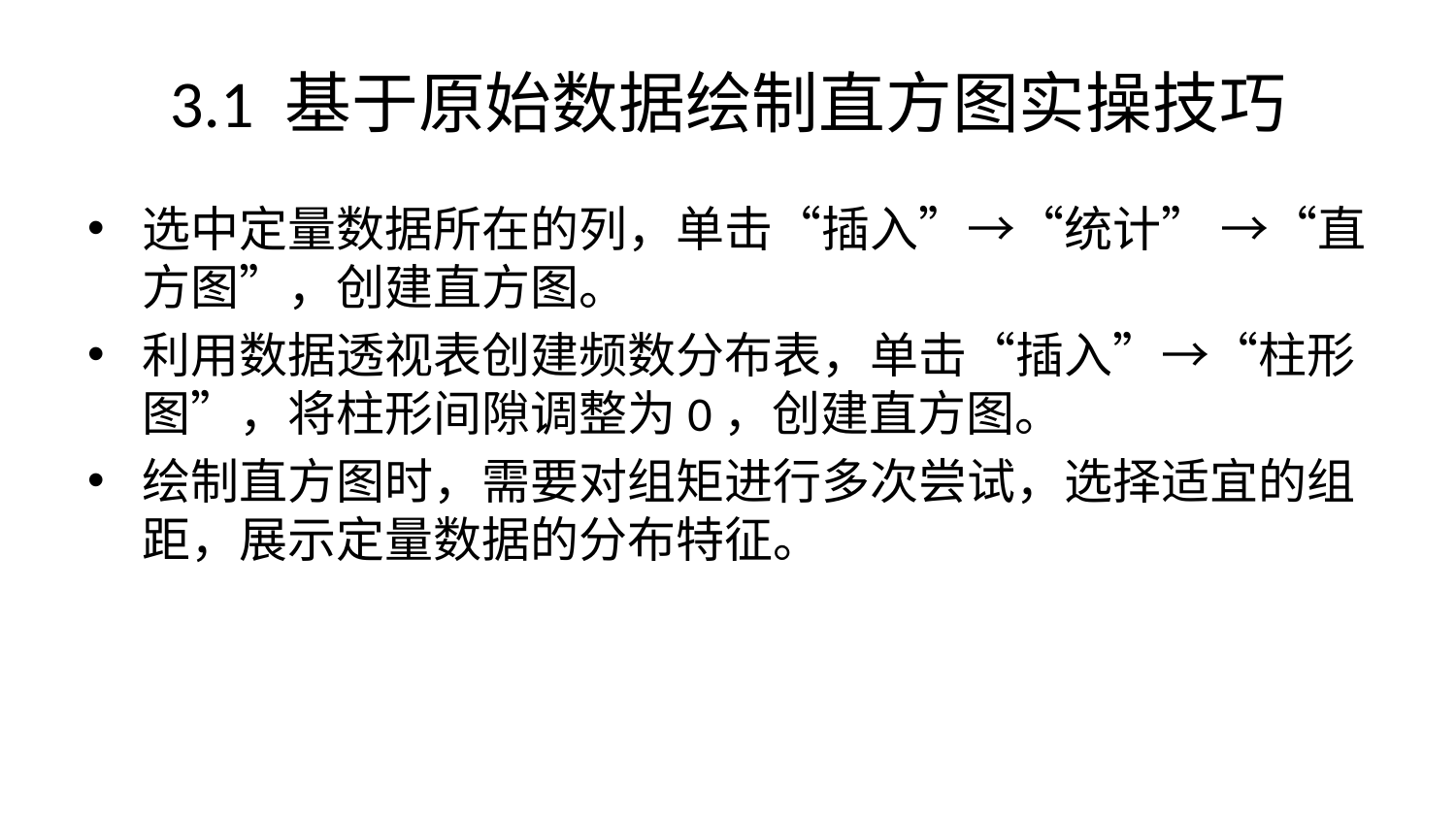

# 3.1 基于原始数据绘制直方图实操技巧
选中定量数据所在的列，单击“插入”→“统计” →“直方图”，创建直方图。
利用数据透视表创建频数分布表，单击“插入”→“柱形图”，将柱形间隙调整为0，创建直方图。
绘制直方图时，需要对组矩进行多次尝试，选择适宜的组距，展示定量数据的分布特征。